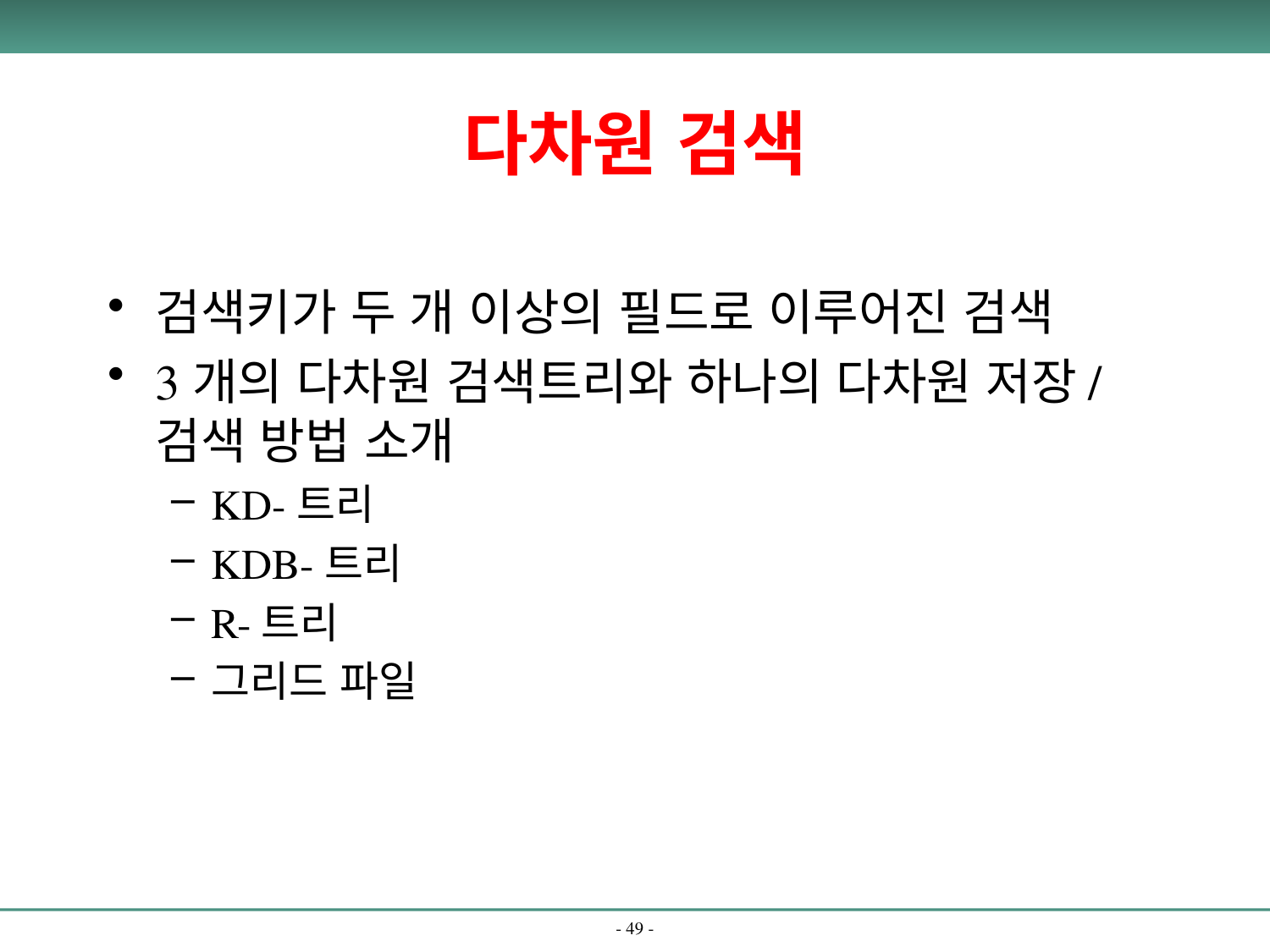

# 다차원 검색
검색키가 두 개 이상의 필드로 이루어진 검색
3개의 다차원 검색트리와 하나의 다차원 저장/검색 방법 소개
KD-트리
KDB-트리
R-트리
그리드 파일